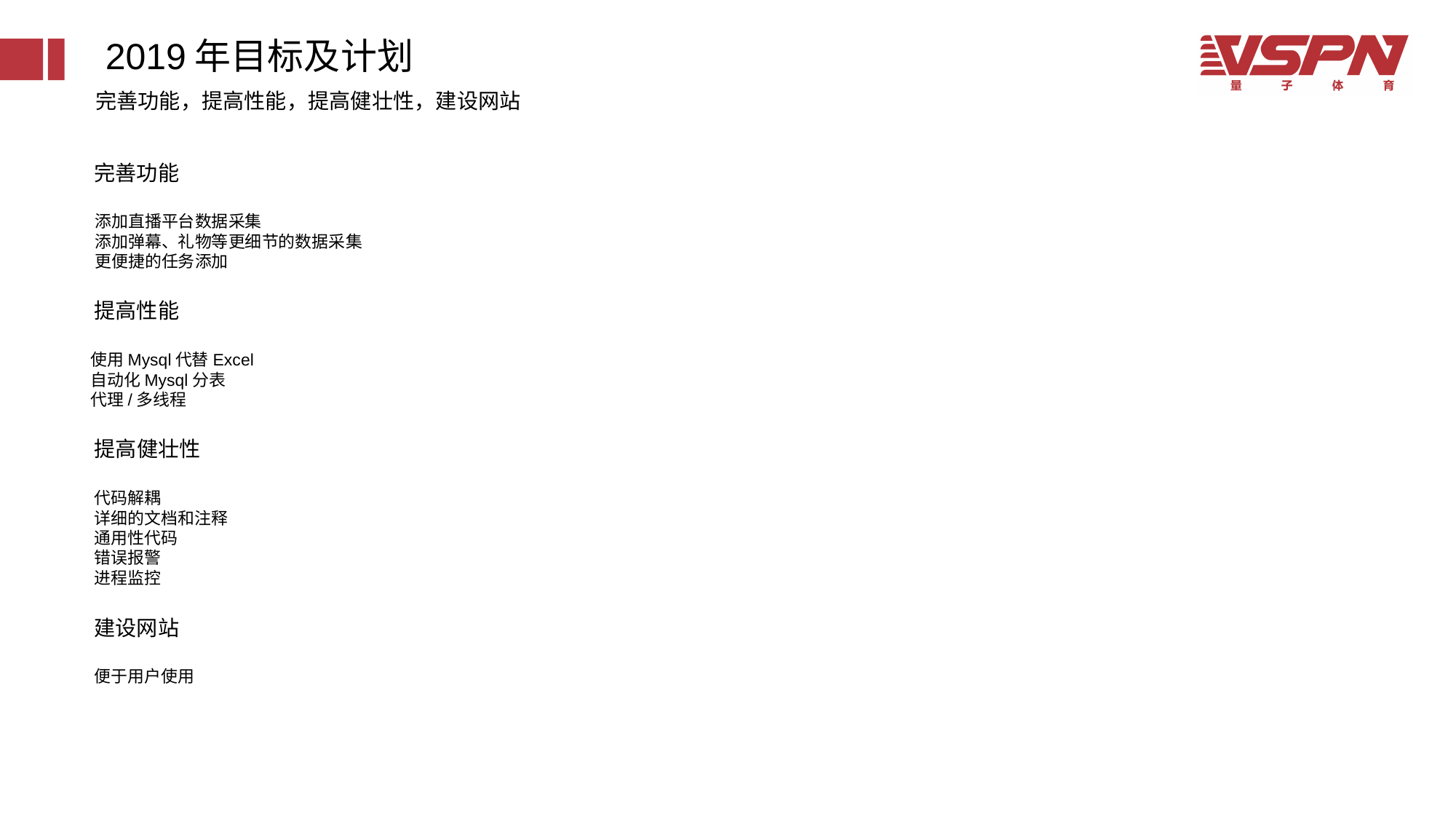

2019年目标及计划
完善功能，提高性能，提高健壮性，建设网站
完善功能
添加直播平台数据采集
添加弹幕、礼物等更细节的数据采集
更便捷的任务添加
提高性能
使用Mysql代替Excel
自动化Mysql分表
代理/多线程
提高健壮性
代码解耦
详细的文档和注释
通用性代码
错误报警
进程监控
建设网站
便于用户使用